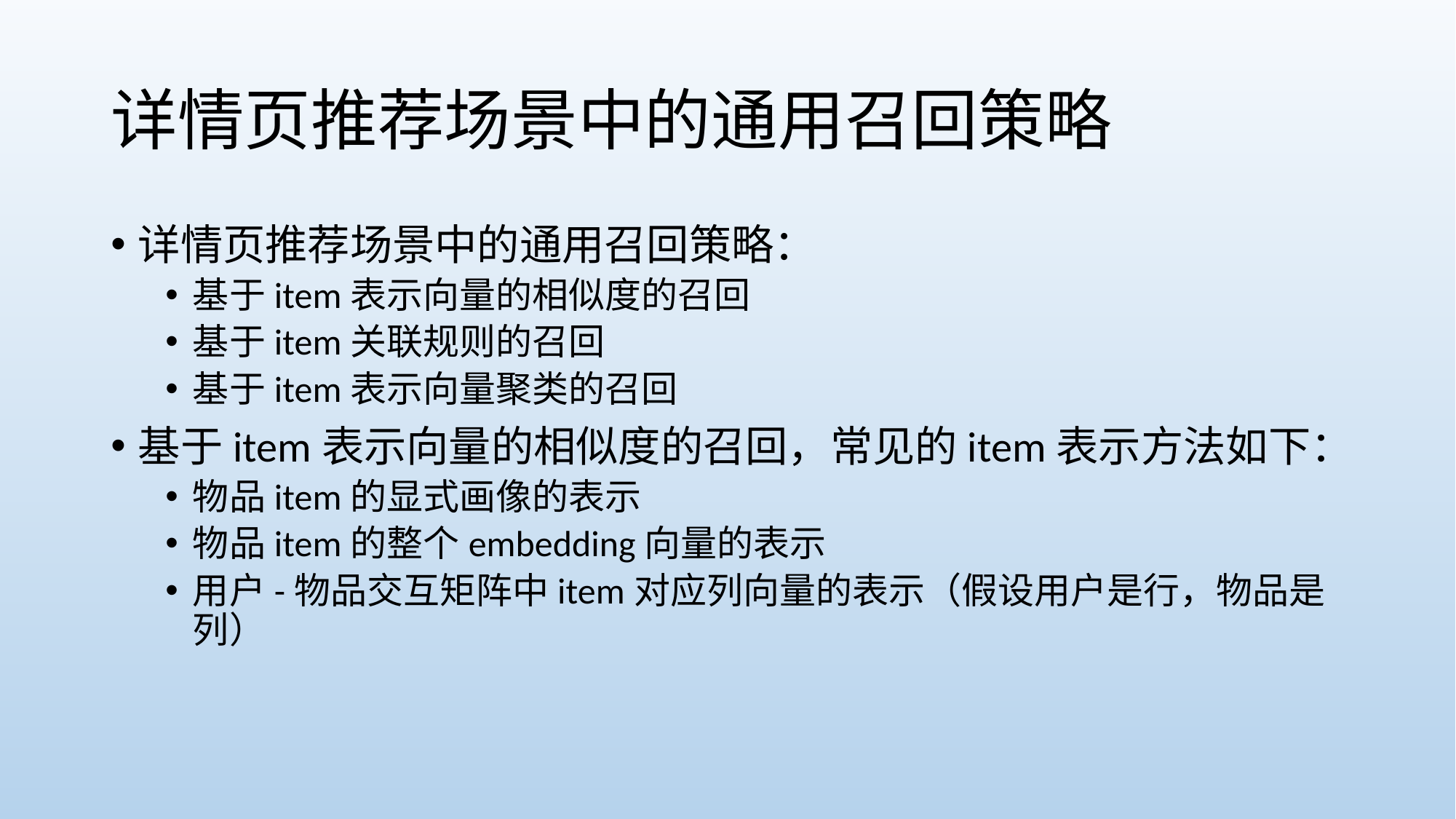

# 详情页推荐场景中的通用召回策略
详情页推荐场景中的通用召回策略：
基于item表示向量的相似度的召回
基于item关联规则的召回
基于item表示向量聚类的召回
基于item表示向量的相似度的召回，常见的item表示方法如下：
物品item的显式画像的表示
物品item的整个embedding向量的表示
用户-物品交互矩阵中item对应列向量的表示（假设用户是行，物品是列）